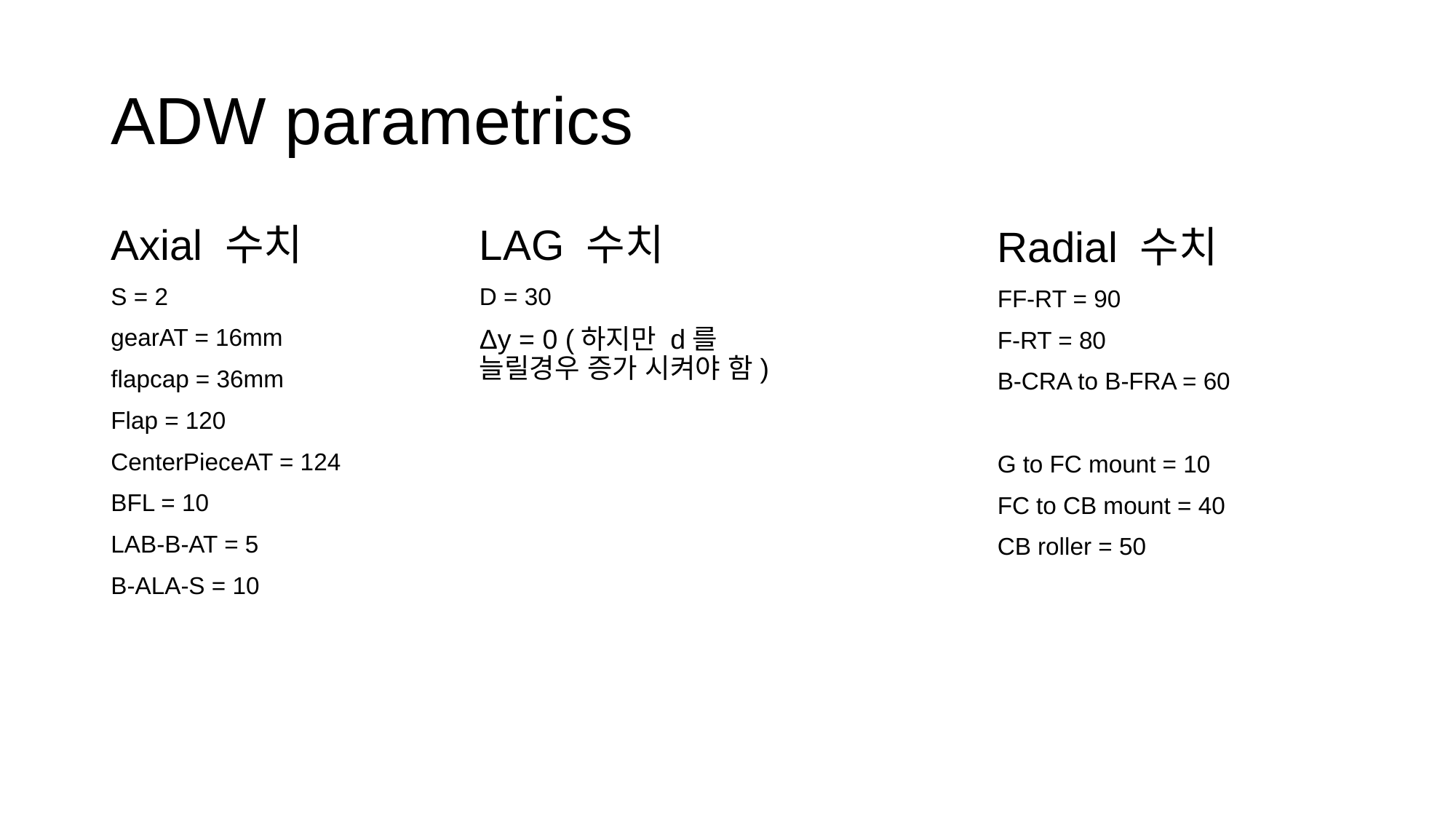

# ADW parametrics
LAG 수치
D = 30
Δy = 0 (하지만 d를 늘릴경우 증가 시켜야 함)

Axial 수치
S = 2
gearAT = 16mm
flapcap = 36mm
Flap = 120
CenterPieceAT = 124
BFL = 10
LAB-B-AT = 5
B-ALA-S = 10

Radial 수치
FF-RT = 90
F-RT = 80
B-CRA to B-FRA = 60

G to FC mount = 10
FC to CB mount = 40
CB roller = 50